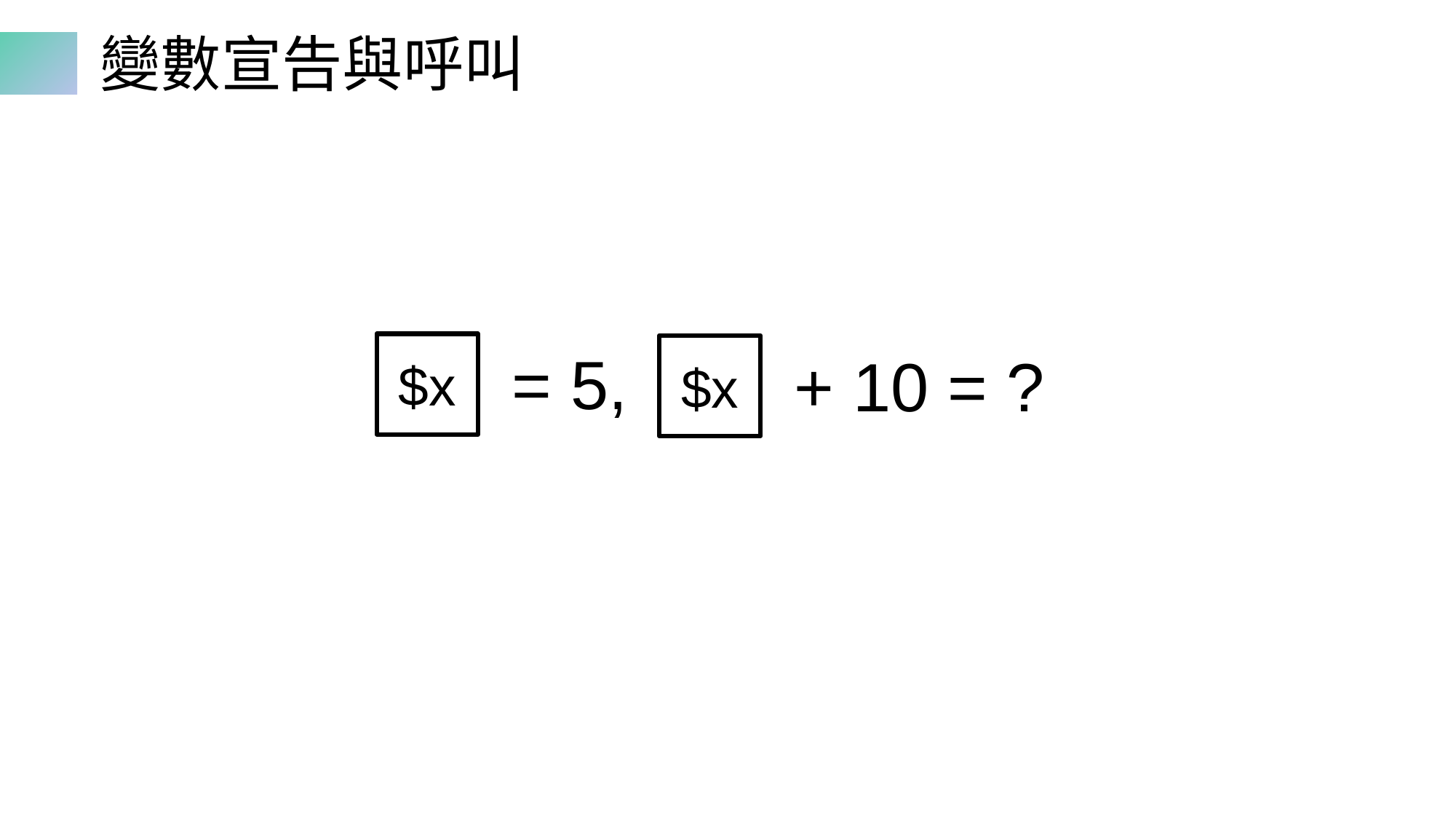

# 變數宣告與呼叫
= 5,
+ 10 = ?
$x
$x